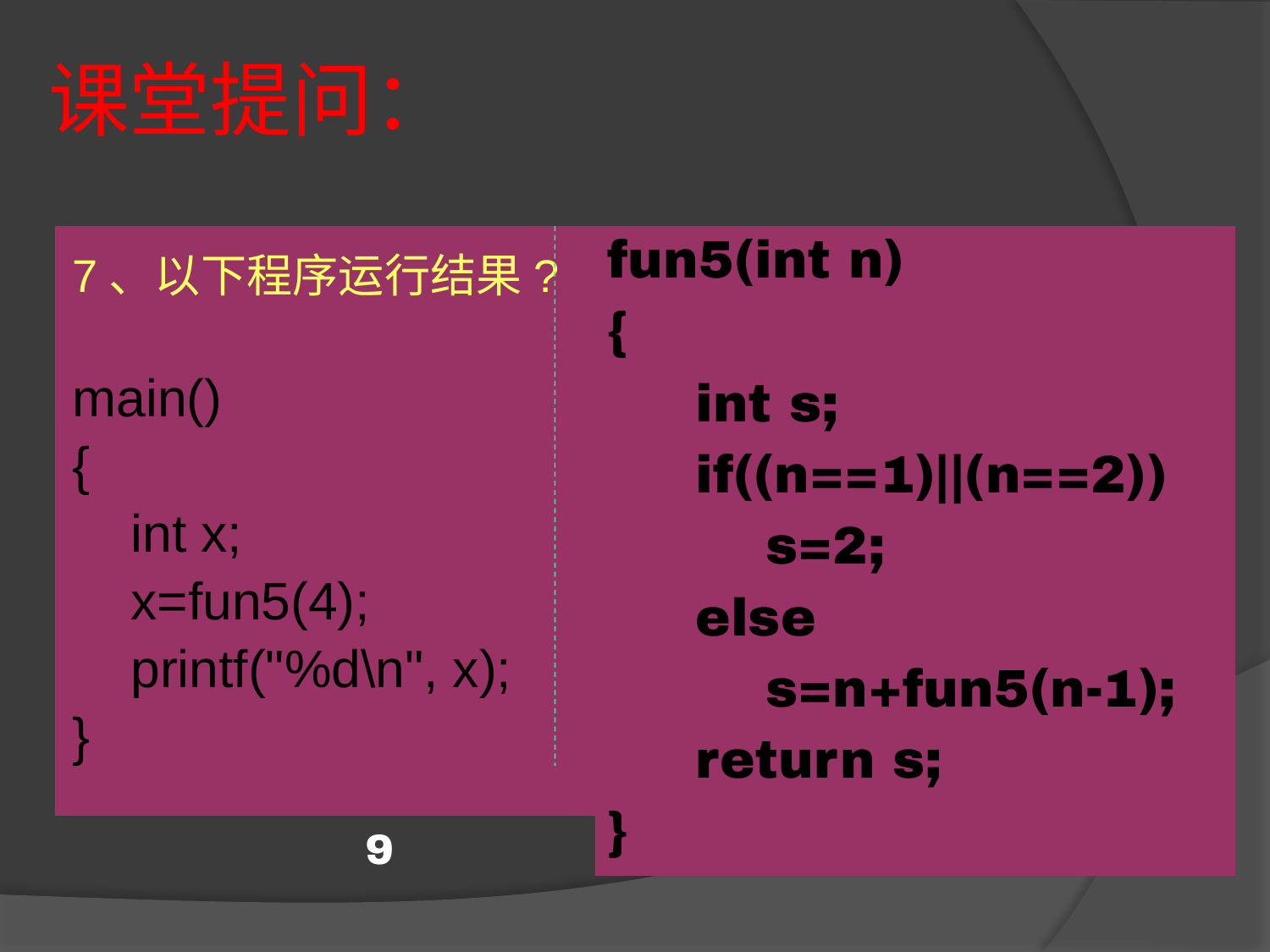

# 课堂提问：
7、以下程序运行结果?

main()
{
    int x;
    x=fun5(4);
    printf("%d\n", x);
}

fun5(int n)
{
     int s;
     if((n==1)||(n==2))
         s=2;
     else
         s=n+fun5(n-1);
     return s;
}
9